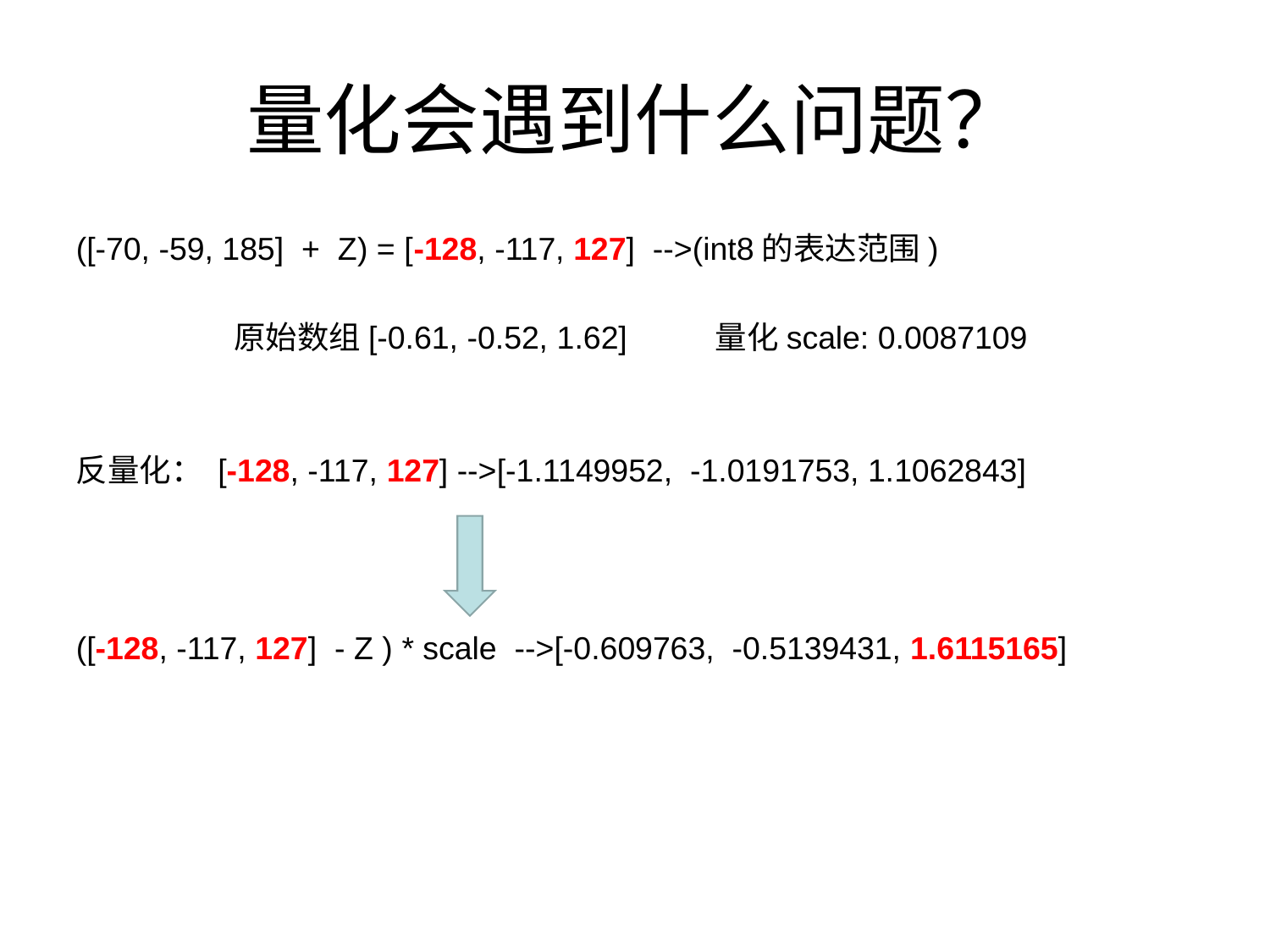

# 量化会遇到什么问题？
([-70, -59, 185]  +  Z) = [-128, -117, 127]  -->(int8的表达范围)

原始数组[-0.61, -0.52, 1.62]         量化scale: 0.0087109

反量化： [-128, -117, 127] -->[-1.1149952,  -1.0191753, 1.1062843]

([-128, -117, 127]  - Z ) * scale  -->[-0.609763,  -0.5139431, 1.6115165]